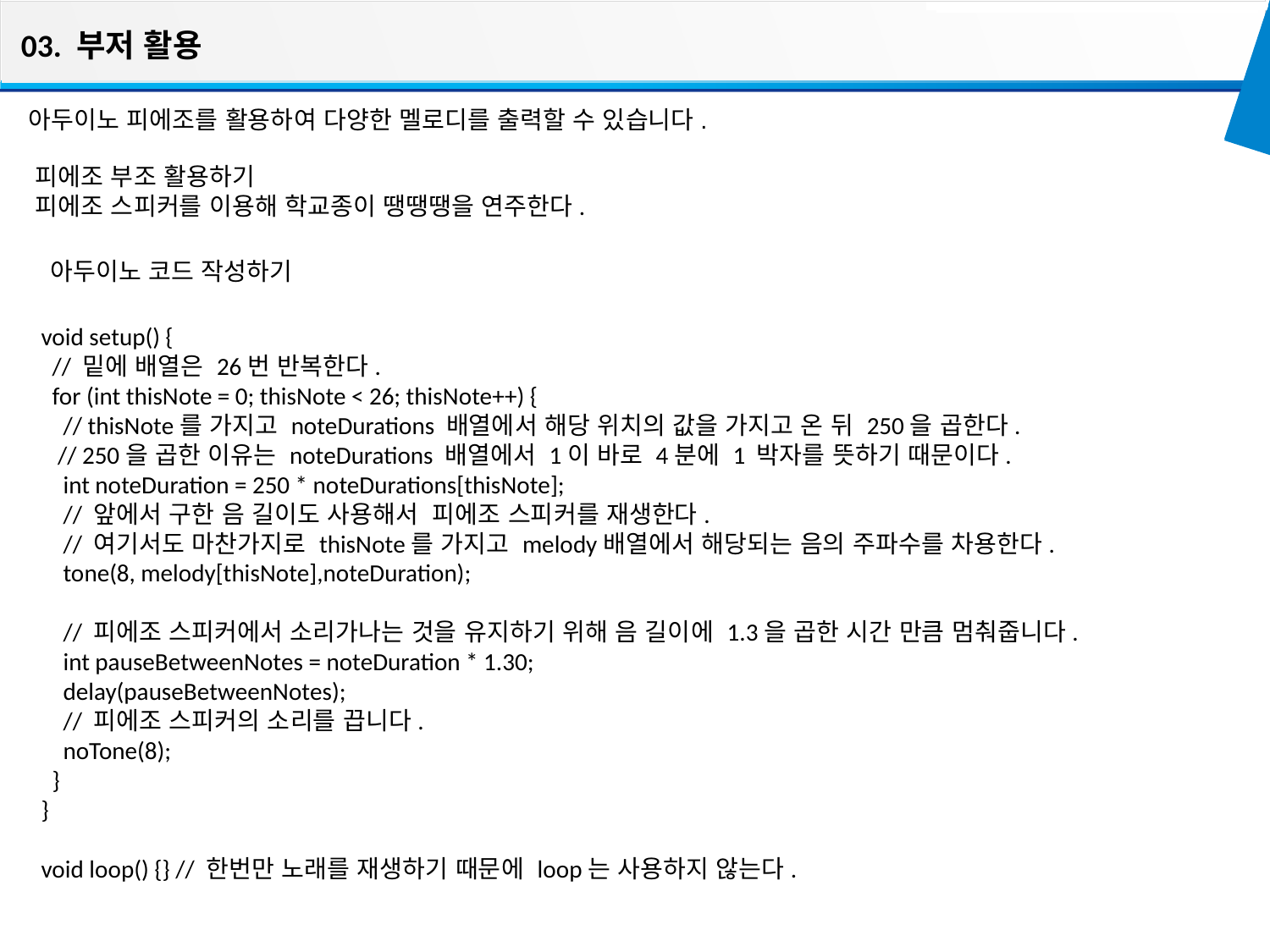

03. 부저 활용

아두이노 피에조를 활용하여 다양한 멜로디를 출력할 수 있습니다.
피에조 부조 활용하기
피에조 스피커를 이용해 학교종이 땡땡땡을 연주한다.
아두이노 코드 작성하기
void setup() {
  // 밑에 배열은 26번 반복한다.
  for (int thisNote = 0; thisNote < 26; thisNote++) {
    // thisNote를 가지고 noteDurations 배열에서 해당 위치의 값을 가지고 온 뒤 250을 곱한다.
   // 250을 곱한 이유는 noteDurations 배열에서 1이 바로 4분에 1 박자를 뜻하기 때문이다.
    int noteDuration = 250 * noteDurations[thisNote];
    // 앞에서 구한 음 길이도 사용해서  피에조 스피커를 재생한다.
    // 여기서도 마찬가지로 thisNote를 가지고 melody배열에서 해당되는 음의 주파수를 차용한다.
    tone(8, melody[thisNote],noteDuration);

    // 피에조 스피커에서 소리가나는 것을 유지하기 위해 음 길이에 1.3을 곱한 시간 만큼 멈춰줍니다.
    int pauseBetweenNotes = noteDuration * 1.30;
    delay(pauseBetweenNotes);
    // 피에조 스피커의 소리를 끕니다.
    noTone(8);
  }
}

void loop() {} // 한번만 노래를 재생하기 때문에 loop는 사용하지 않는다.